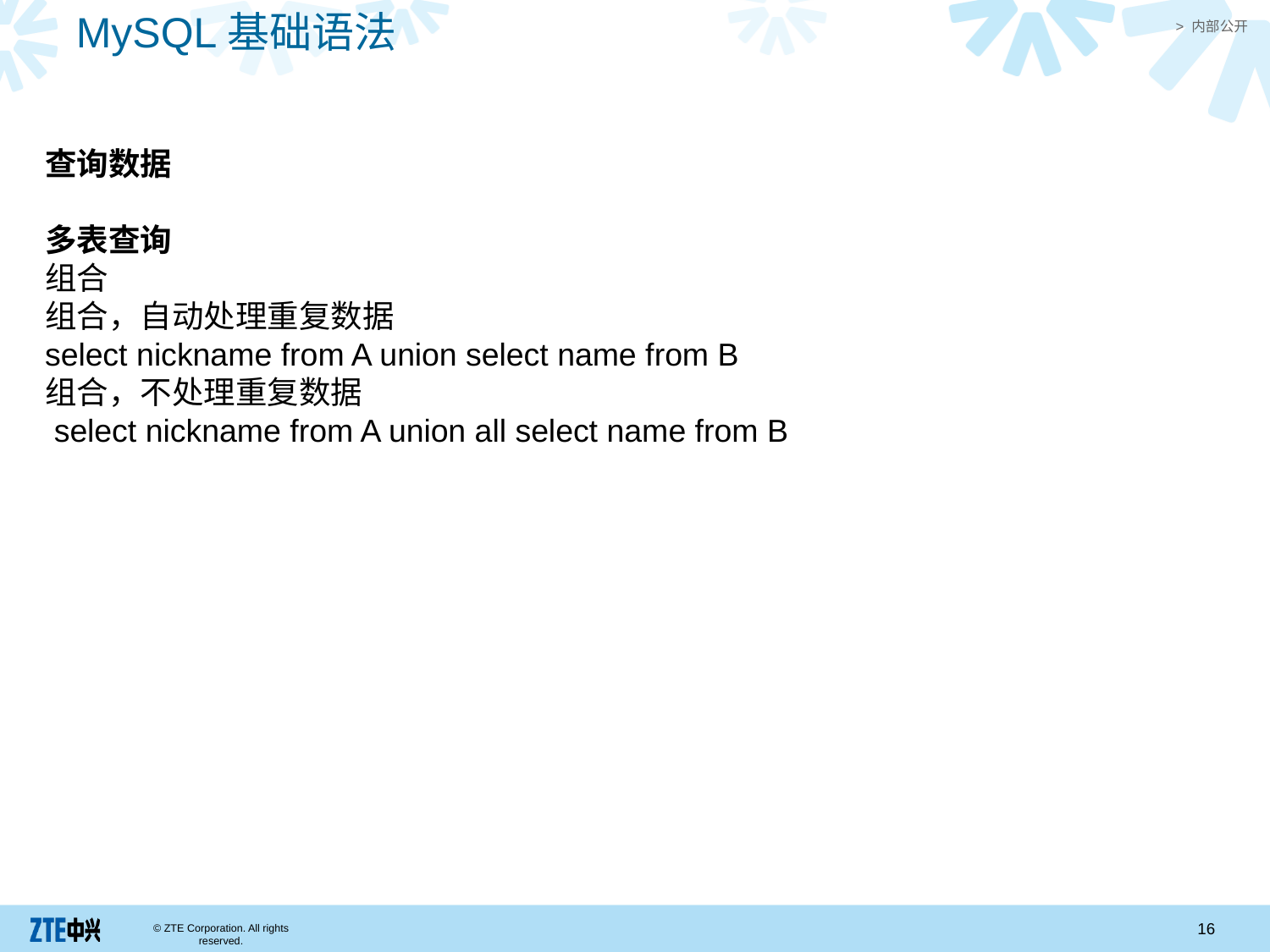

MySQL基础语法
查询数据

多表查询
组合
组合，自动处理重复数据
select nickname from A union select name from B
组合，不处理重复数据
 select nickname from A union all select name from B
16